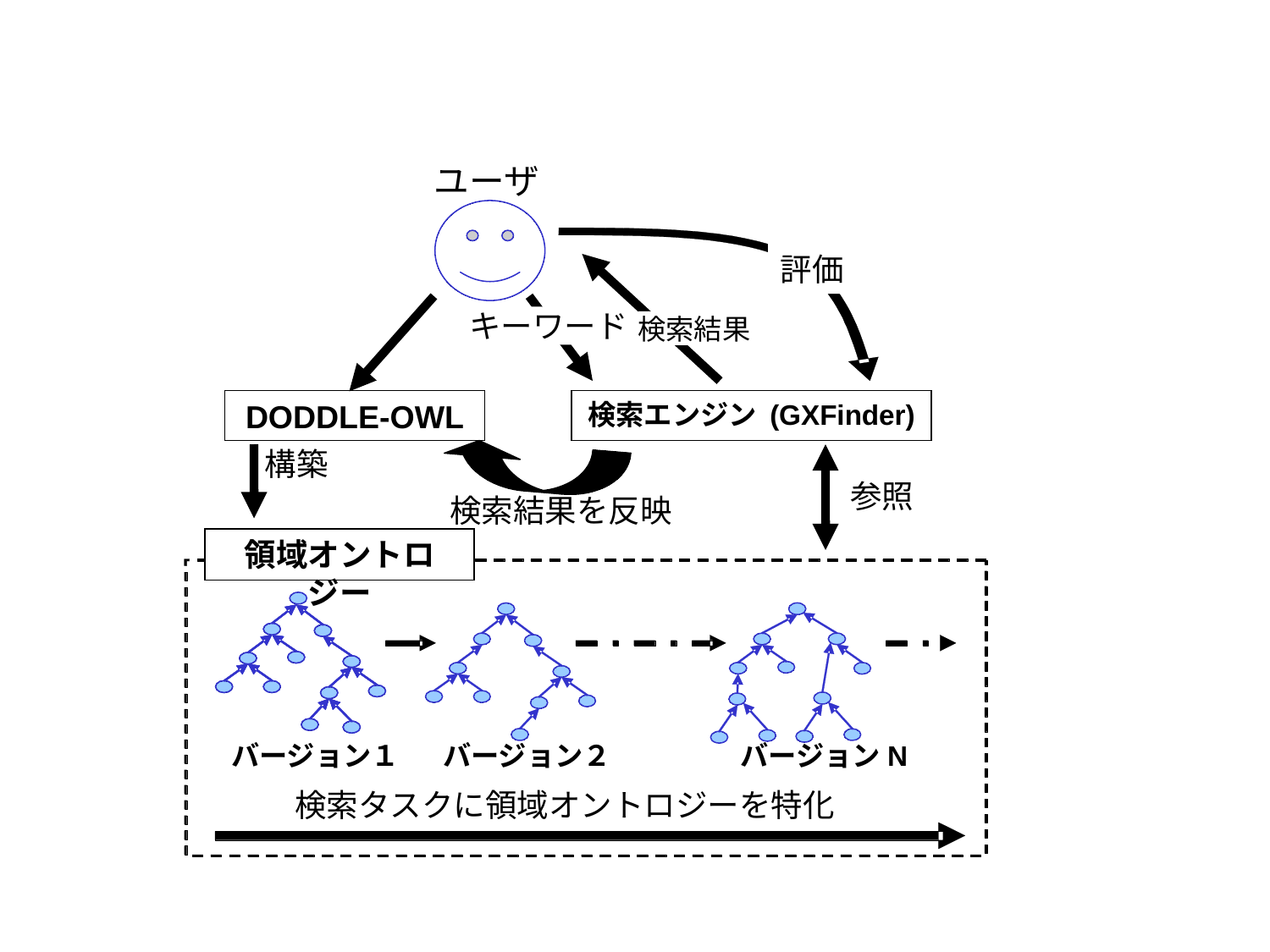

ユーザ

評価

キーワード
検索結果
DODDLE-OWL
検索エンジン (GXFinder)

構築

参照
検索結果を反映
領域オントロジー

バージョン１
バージョン２
バージョンN
検索タスクに領域オントロジーを特化